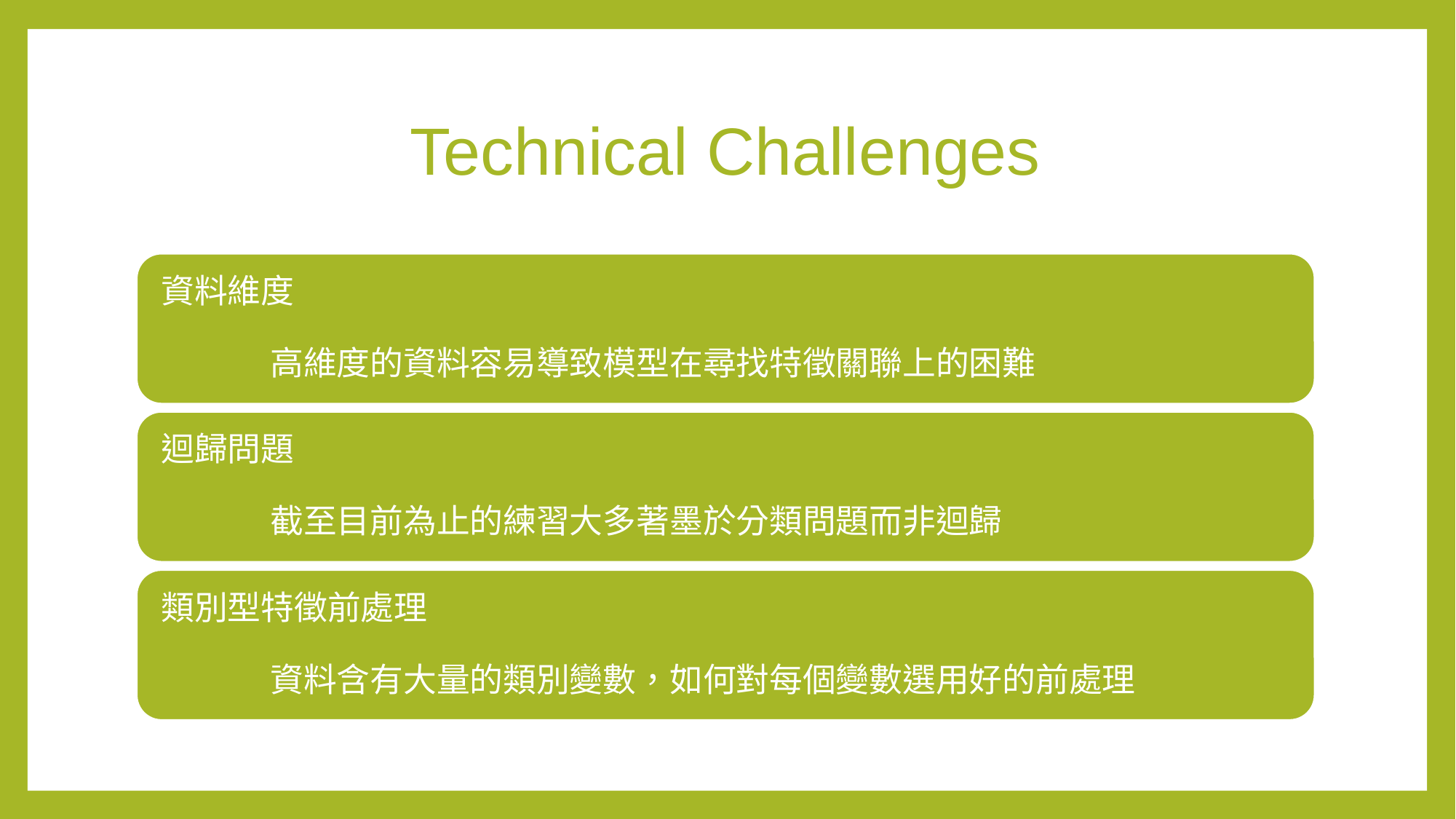

# Technical Challenges
資料維度
	高維度的資料容易導致模型在尋找特徵關聯上的困難
迴歸問題
	截至目前為止的練習大多著墨於分類問題而非迴歸
類別型特徵前處理
	資料含有大量的類別變數，如何對每個變數選用好的前處理